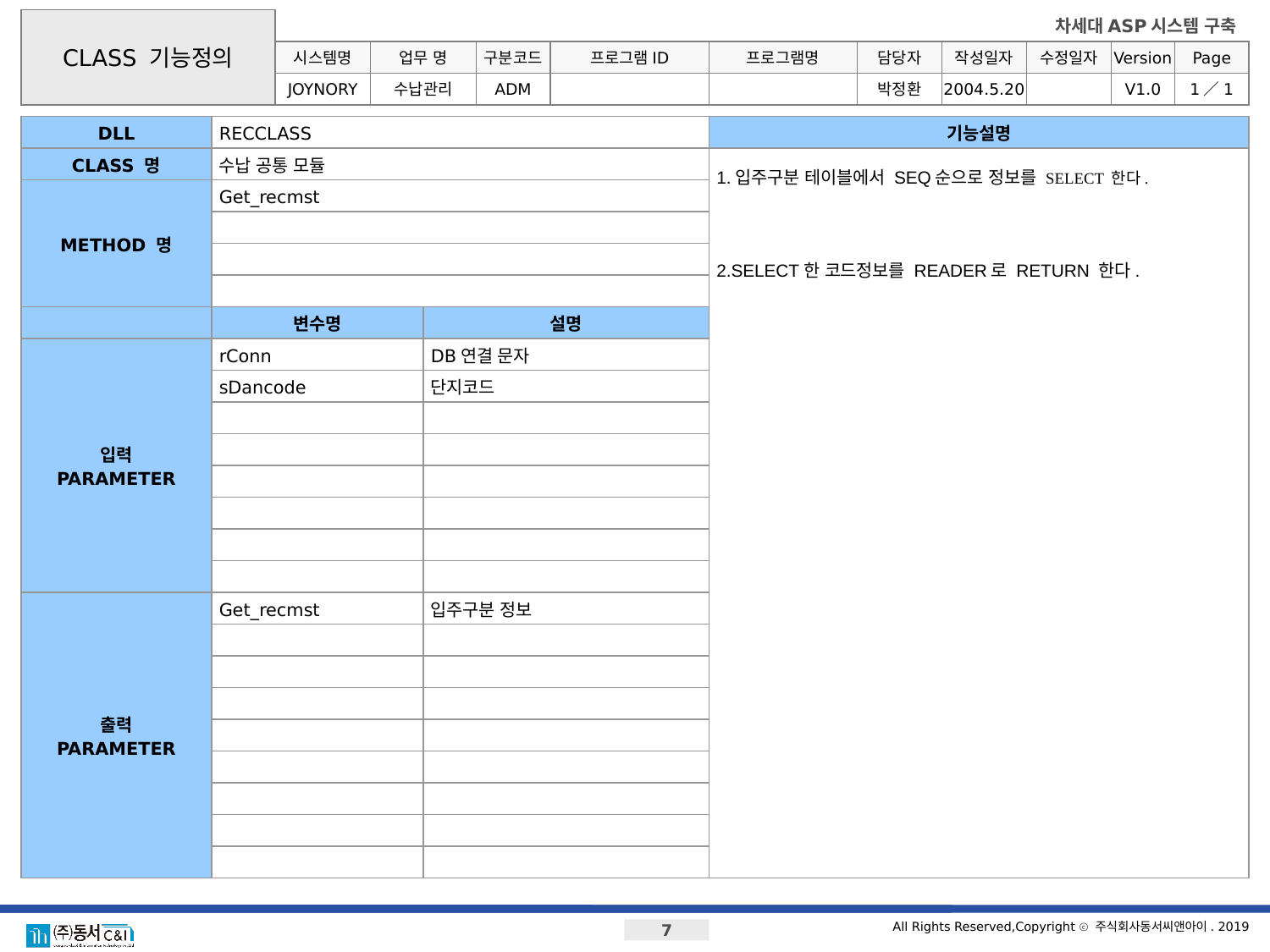

CLASS 기능정의
DLL
RECCLASS
기능설명
CLASS 명
수납 공통 모듈
1.입주구분 테이블에서 SEQ순으로 정보를 SELECT 한다.

2.SELECT한 코드정보를 READER로 RETURN 한다.

METHOD 명
Get_recmst

변수명
설명
입력
PARAMETER
rConn
DB연결 문자
sDancode
단지코드

출력
PARAMETER
Get_recmst
입주구분 정보